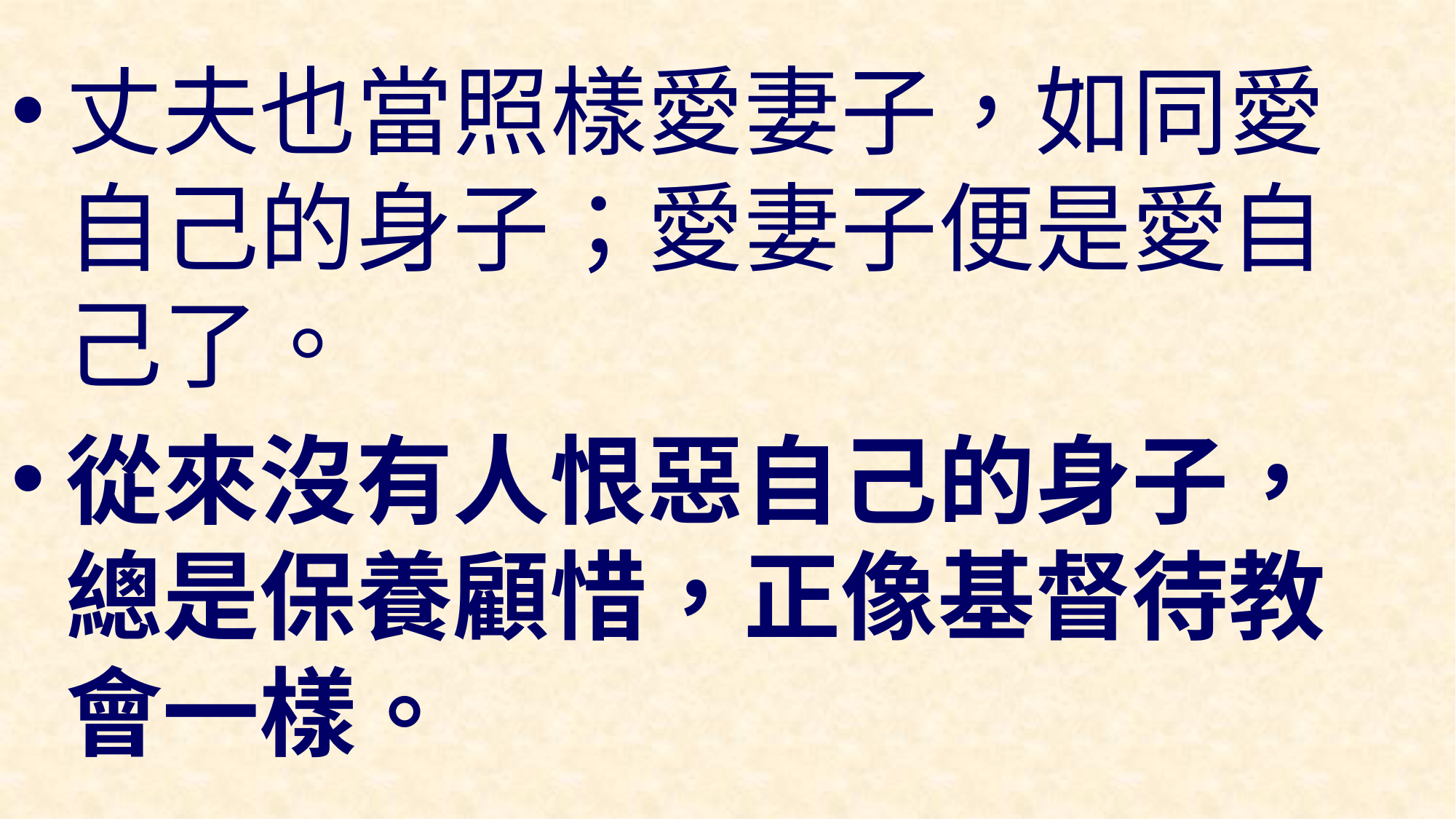

丈夫也當照樣愛妻子，如同愛自己的身子；愛妻子便是愛自己了。
從來沒有人恨惡自己的身子，總是保養顧惜，正像基督待教會一樣。